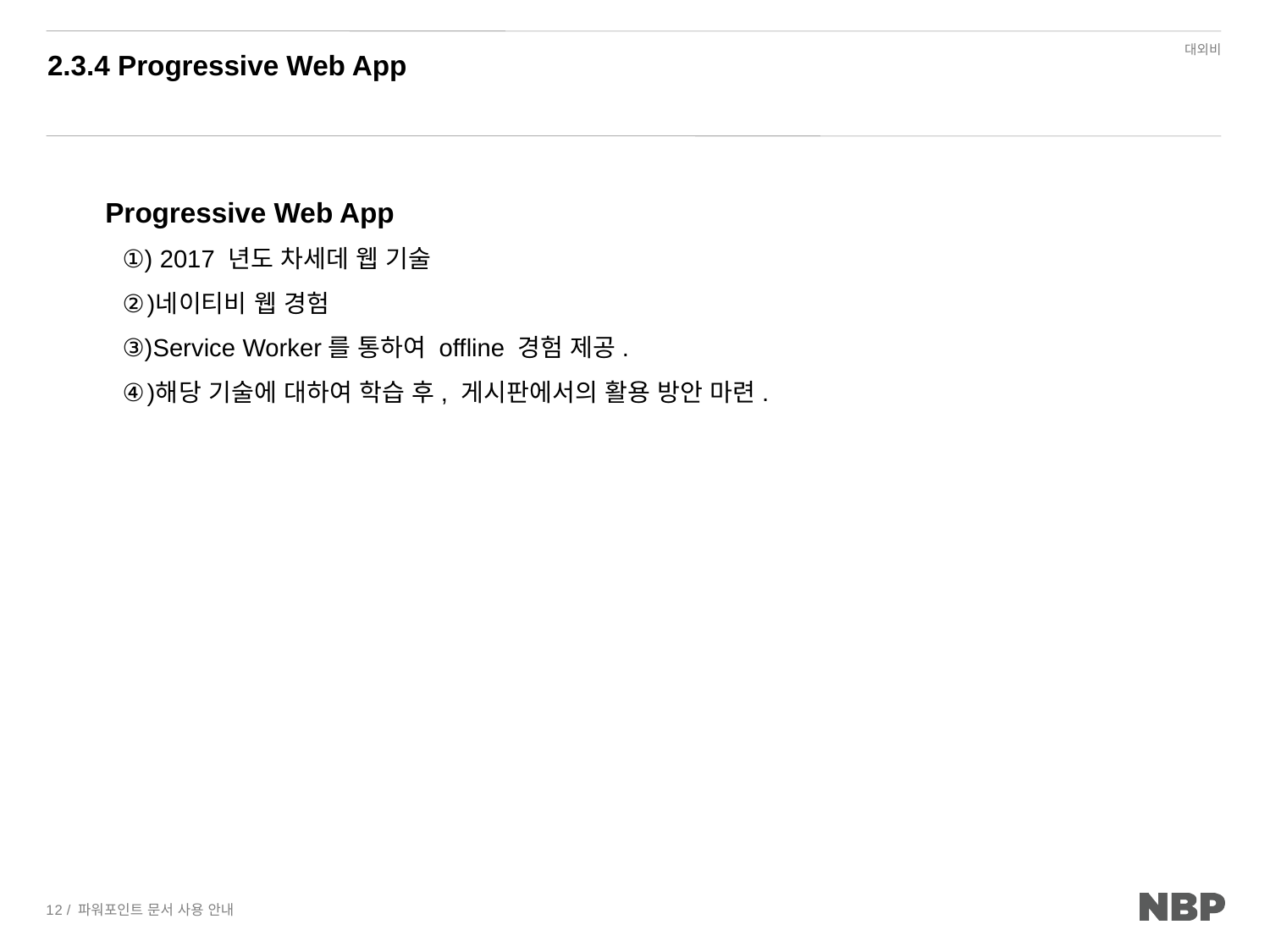

# 2.3.4 Progressive Web App
 Progressive Web App
 2017 년도 차세데 웹 기술
네이티비 웹 경험
Service Worker를 통하여 offline 경험 제공.
해당 기술에 대하여 학습 후, 게시판에서의 활용 방안 마련.